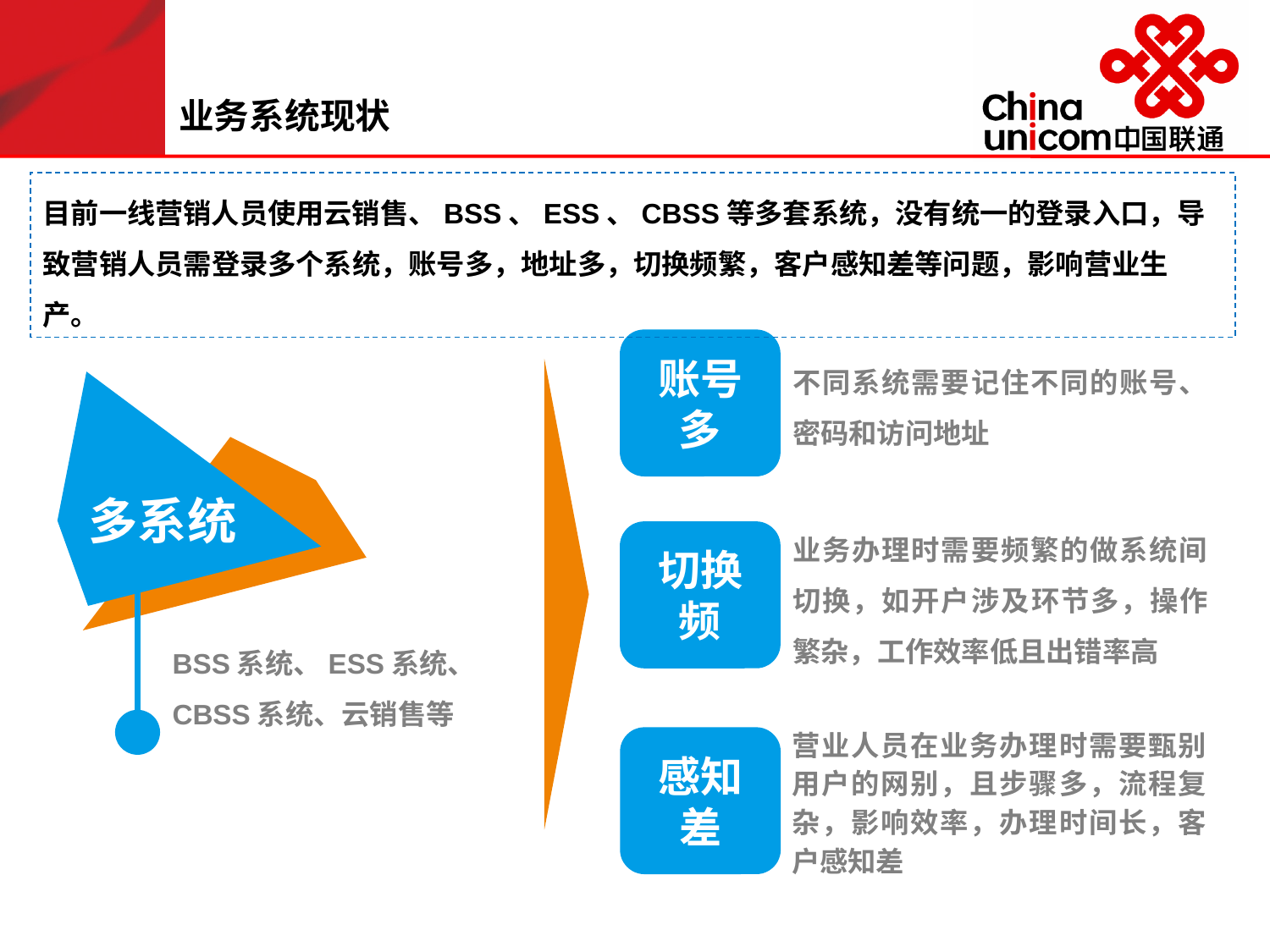

业务系统现状
目前一线营销人员使用云销售、BSS、ESS、CBSS等多套系统，没有统一的登录入口，导致营销人员需登录多个系统，账号多，地址多，切换频繁，客户感知差等问题，影响营业生产。
账号多
不同系统需要记住不同的账号、密码和访问地址

多系统
业务办理时需要频繁的做系统间切换，如开户涉及环节多，操作繁杂，工作效率低且出错率高
切换频

BSS系统、ESS系统、CBSS系统、云销售等

营业人员在业务办理时需要甄别用户的网别，且步骤多，流程复杂，影响效率，办理时间长，客户感知差
感知差